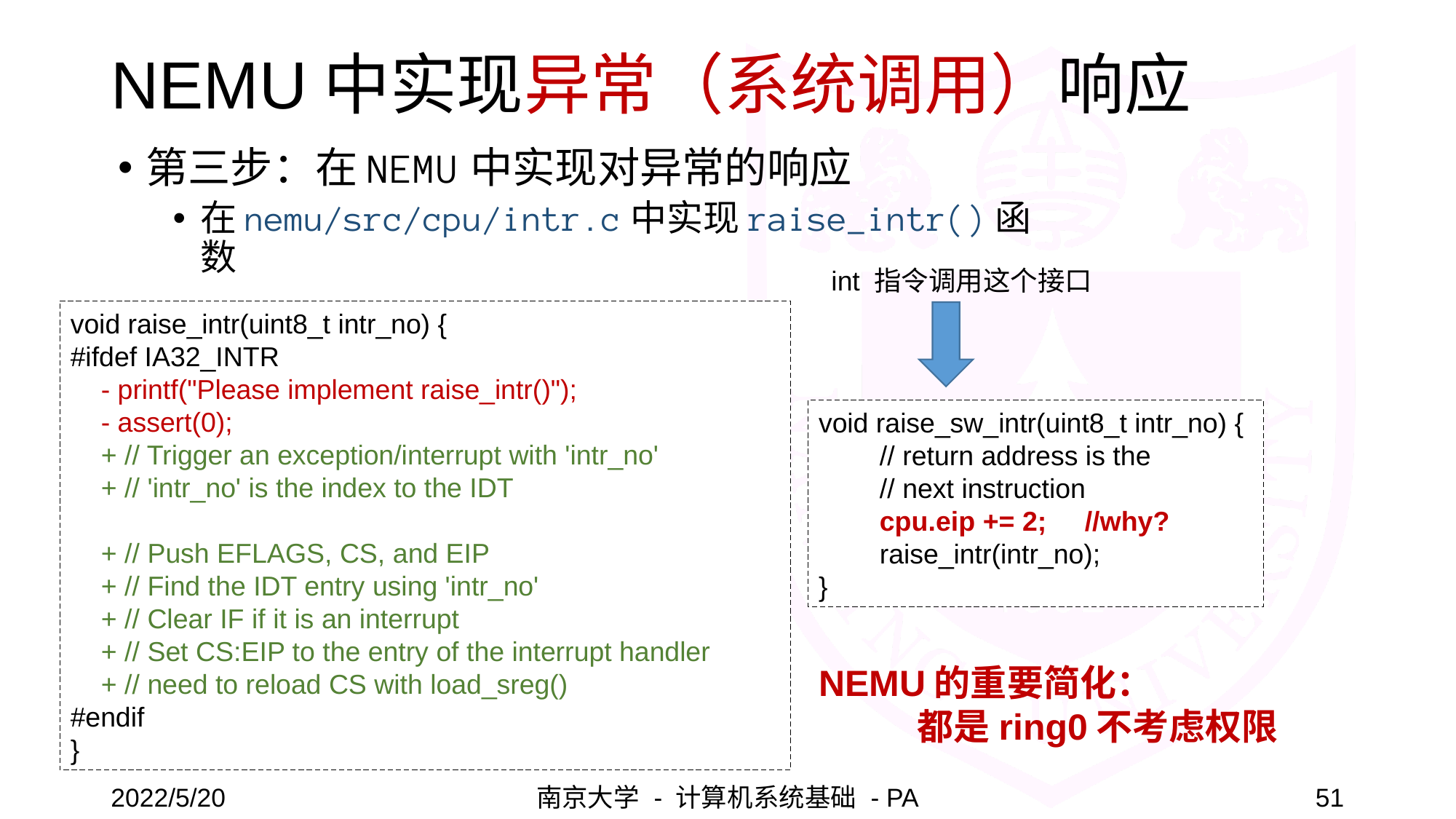

# NEMU中实现异常（系统调用）响应
第三步：在NEMU中实现对异常的响应
在nemu/src/cpu/intr.c中实现raise_intr()函数
int 指令调用这个接口
void raise_intr(uint8_t intr_no) {
#ifdef IA32_INTR
    - printf("Please implement raise_intr()");
    - assert(0);
    + // Trigger an exception/interrupt with 'intr_no'
    + // 'intr_no' is the index to the IDT

    + // Push EFLAGS, CS, and EIP
    + // Find the IDT entry using 'intr_no'
    + // Clear IF if it is an interrupt
    + // Set CS:EIP to the entry of the interrupt handler
    + // need to reload CS with load_sreg()
#endif
}

void raise_sw_intr(uint8_t intr_no) {
        // return address is the
        // next instruction
        cpu.eip += 2;     //why?
        raise_intr(intr_no);
}
NEMU的重要简化：
           都是ring0不考虑权限
2022/5/20
南京大学 - 计算机系统基础 - PA
51